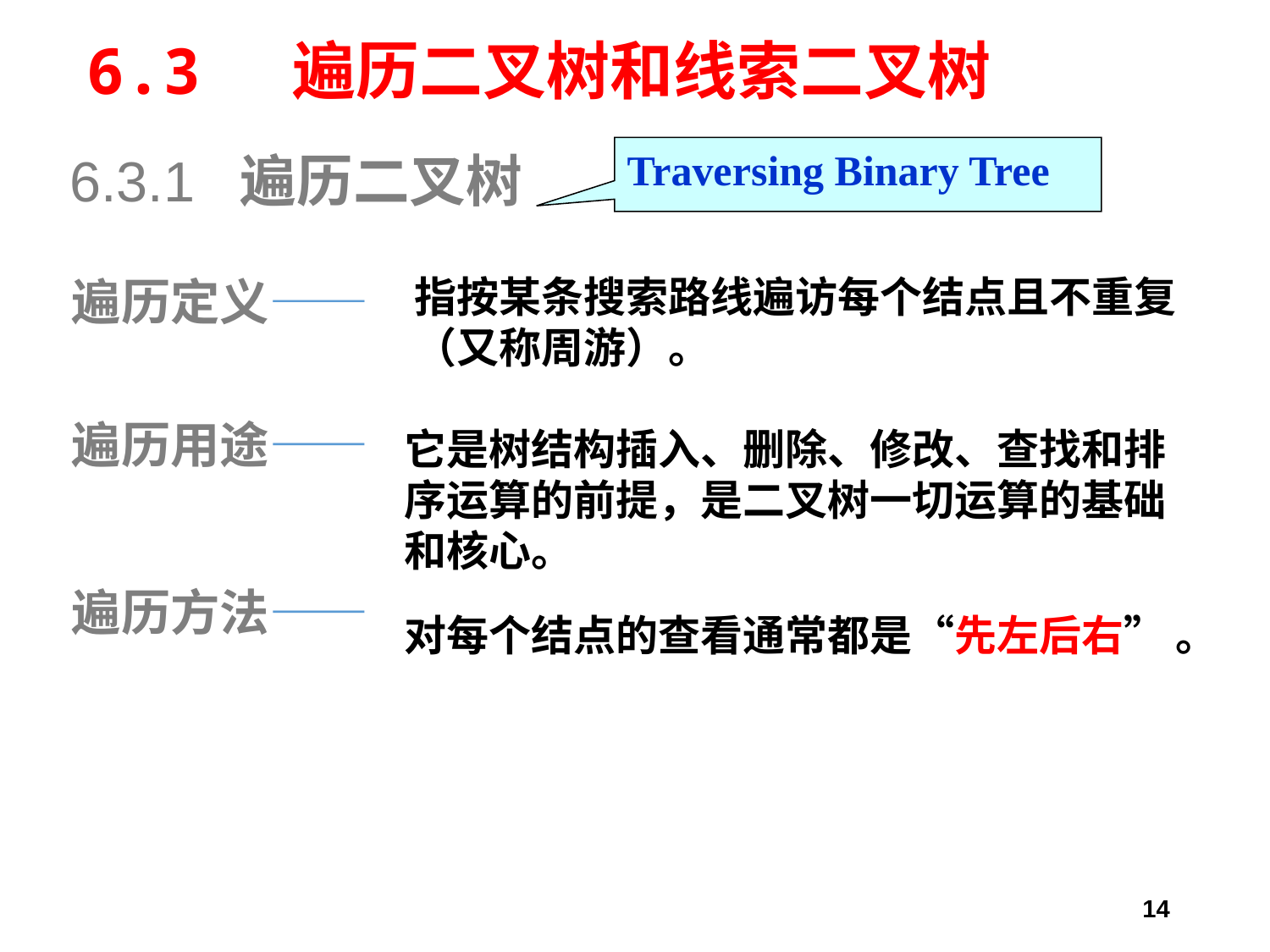

# 6.3  遍历二叉树和线索二叉树
Traversing Binary Tree
6.3.1  遍历二叉树
遍历定义——

遍历用途——

遍历方法——
指按某条搜索路线遍访每个结点且不重复（又称周游）。
它是树结构插入、删除、修改、查找和排序运算的前提，是二叉树一切运算的基础和核心。
对每个结点的查看通常都是“先左后右” 。
14